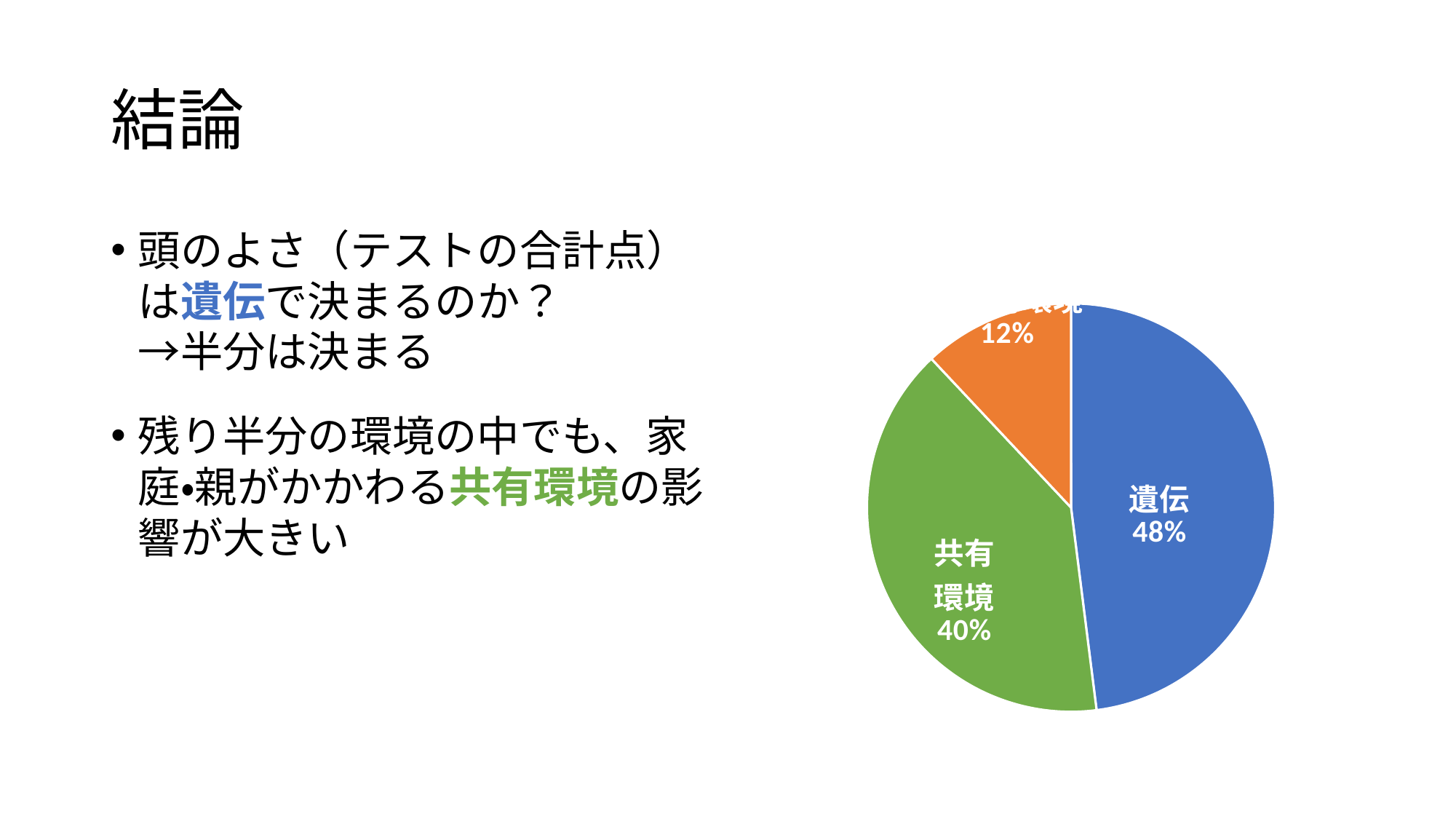

# 結論

### Chart

| Category |  |
|---|---|
| 遺伝 | 0.48 |
| 共有環境 | 0.4 |
| 非共有環境 | 0.12 |
頭のよさ（テストの合計点）は遺伝で決まるのか？
→半分は決まる
残り半分の環境の中でも、家庭・親がかかわる共有環境の影響が大きい